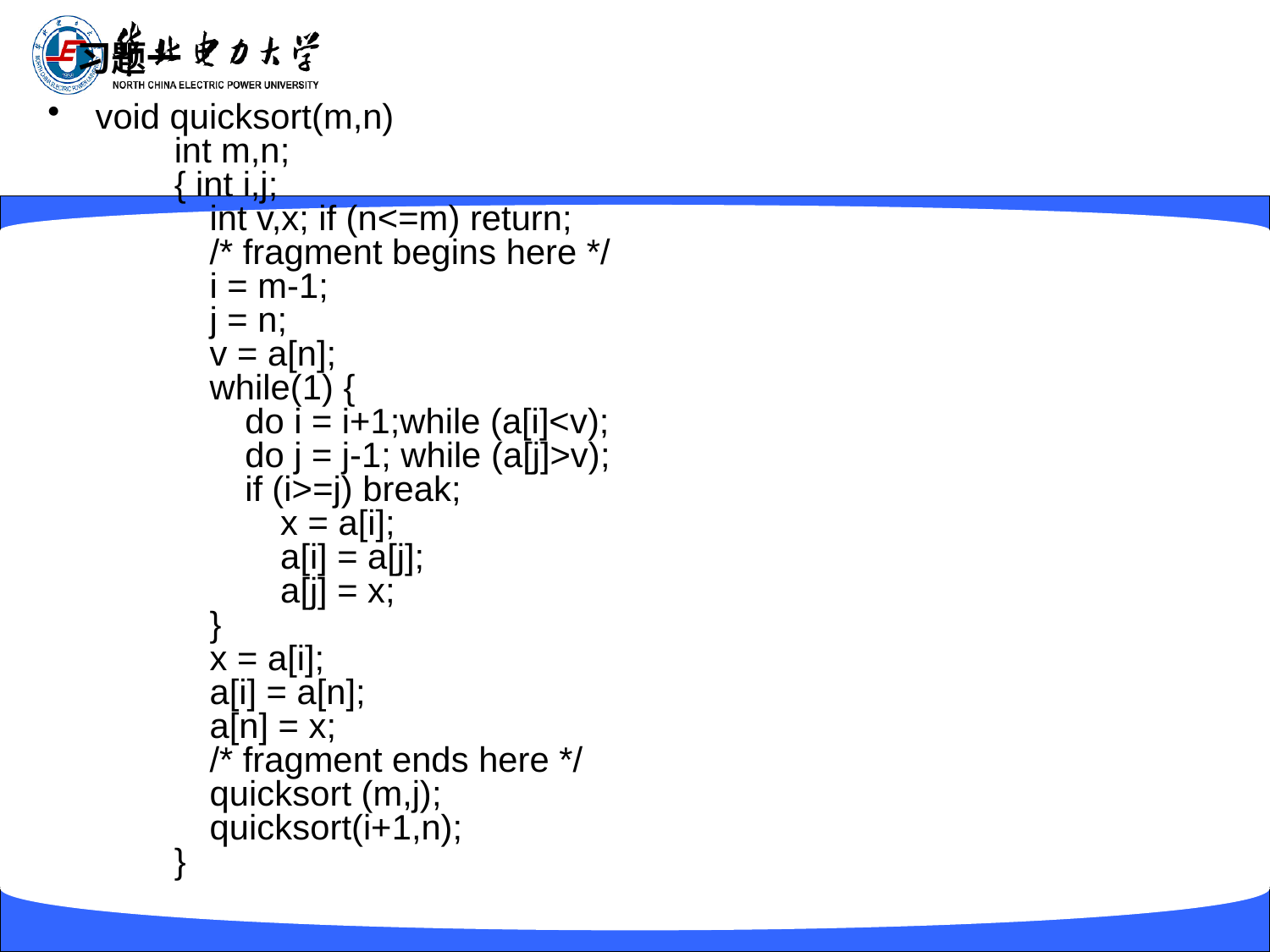

# 习题一
void quicksort(m,n)
　　int m,n;
　　{ int i,j;
　　　int v,x; if (n<=m) return;
　　　/* fragment begins here */
　　　i = m-1;
　　　j = n;
　　　v = a[n];
　　　while(1) {
　　　　do i = i+1;while (a[i]<v);
　　　　do j = j-1; while (a[j]>v);
　　　　if (i>=j) break;
　　　　　x = a[i];
　　　　　a[i] = a[j];
　　　　　a[j] = x;
　　　}
　　　x = a[i];
　　　a[i] = a[n];
　　　a[n] = x;
　　　/* fragment ends here */
　　　quicksort (m,j);
　　　quicksort(i+1,n);
　　}